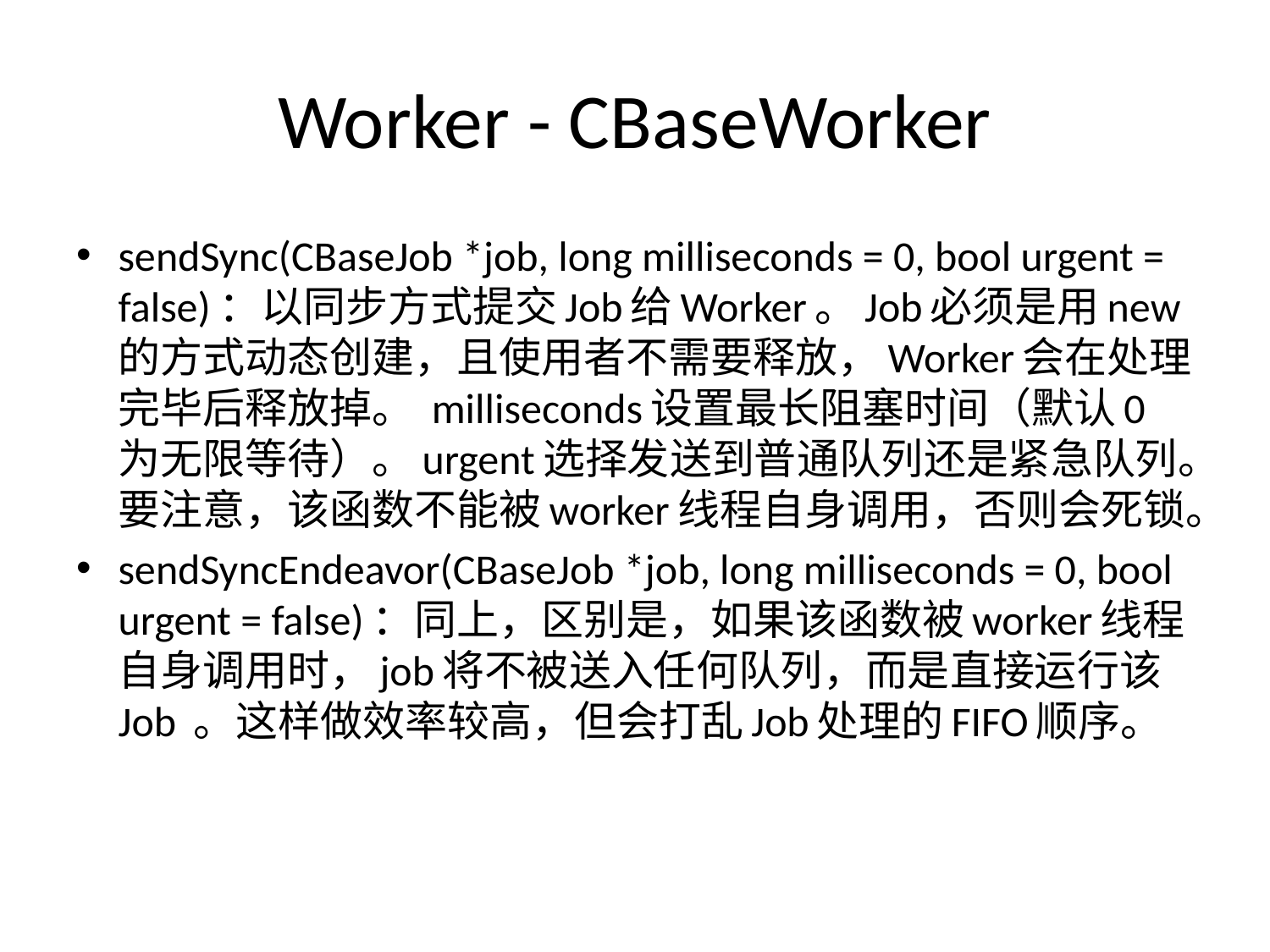

# Worker - CBaseWorker
sendSync(CBaseJob *job, long milliseconds = 0, bool urgent = false)：以同步方式提交Job给Worker。Job必须是用new的方式动态创建，且使用者不需要释放，Worker会在处理完毕后释放掉。 milliseconds设置最长阻塞时间（默认0为无限等待）。urgent选择发送到普通队列还是紧急队列。要注意，该函数不能被worker线程自身调用，否则会死锁。
sendSyncEndeavor(CBaseJob *job, long milliseconds = 0, bool urgent = false)：同上，区别是，如果该函数被worker线程自身调用时，job将不被送入任何队列，而是直接运行该Job 。这样做效率较高，但会打乱Job处理的FIFO顺序。